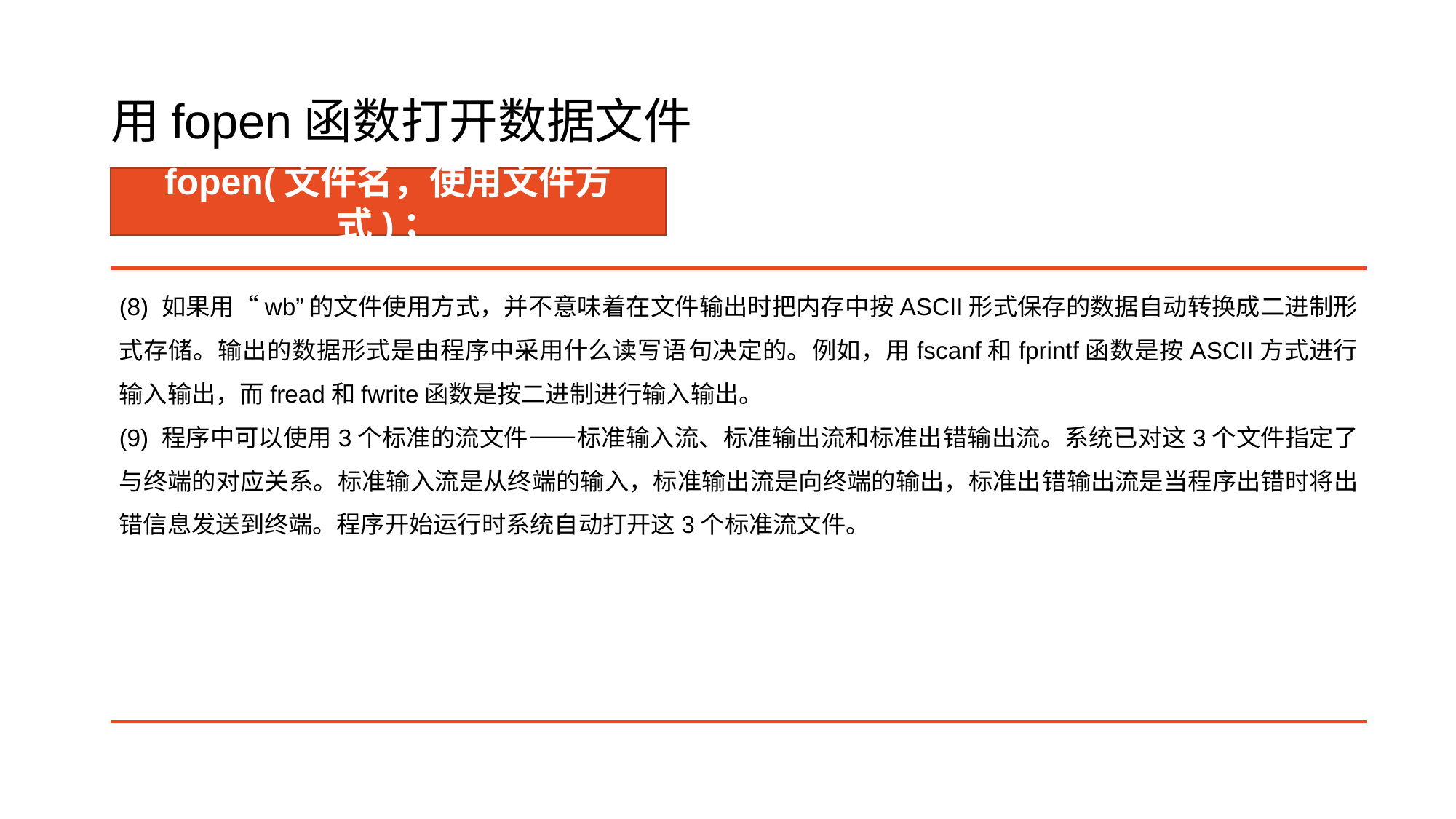

# 用fopen函数打开数据文件
fopen(文件名，使用文件方式)；
(8) 如果用“wb”的文件使用方式，并不意味着在文件输出时把内存中按ASCII形式保存的数据自动转换成二进制形式存储。输出的数据形式是由程序中采用什么读写语句决定的。例如，用fscanf和fprintf函数是按ASCII方式进行输入输出，而fread和fwrite函数是按二进制进行输入输出。
(9) 程序中可以使用3个标准的流文件——标准输入流、标准输出流和标准出错输出流。系统已对这3个文件指定了与终端的对应关系。标准输入流是从终端的输入，标准输出流是向终端的输出，标准出错输出流是当程序出错时将出错信息发送到终端。程序开始运行时系统自动打开这3个标准流文件。